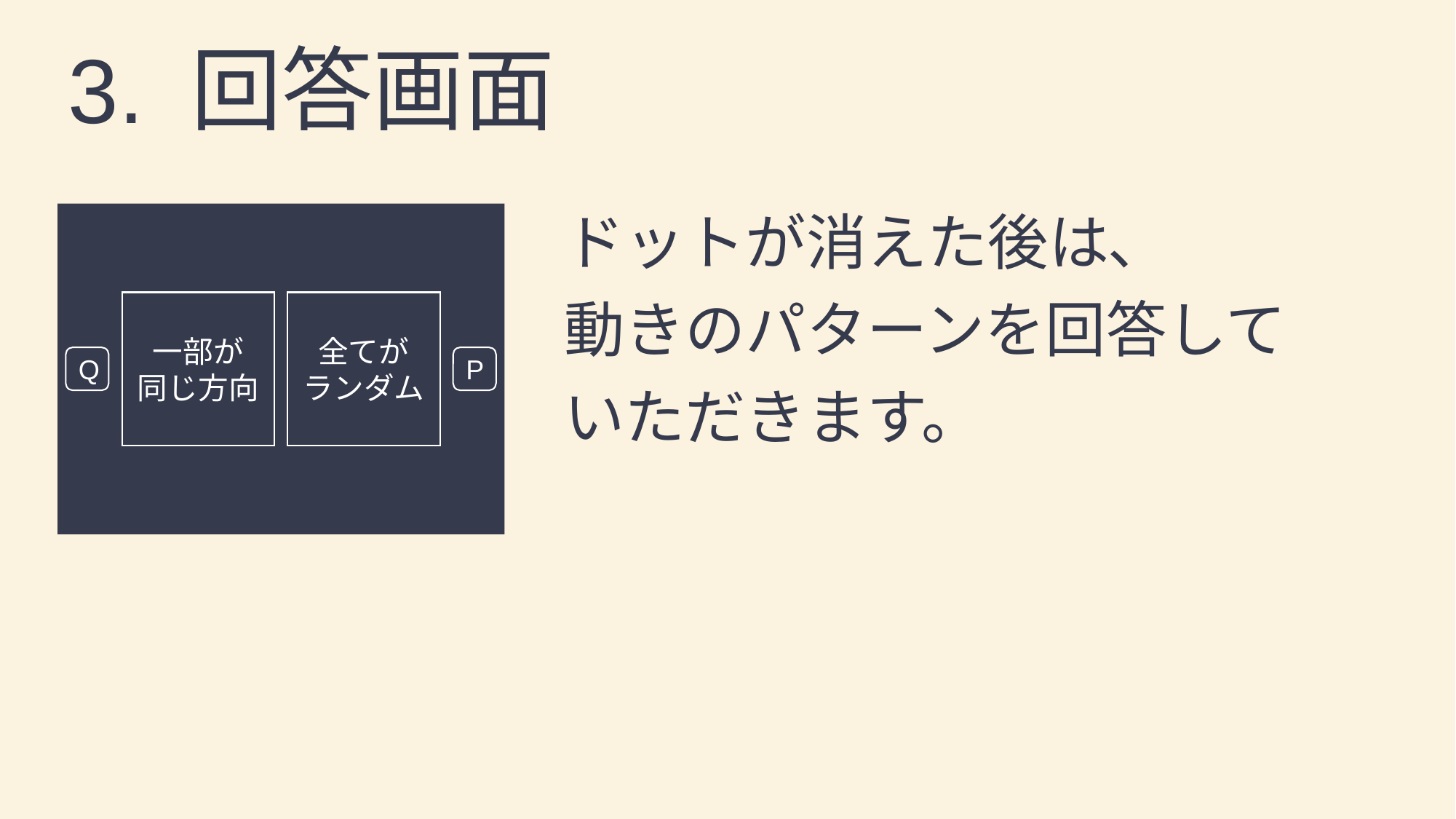

# 3. 回答画面
ドットが消えた後は､
動きのパターンを回答して
いただきます。

一部が
同じ方向
全てが
ランダム
Q
P